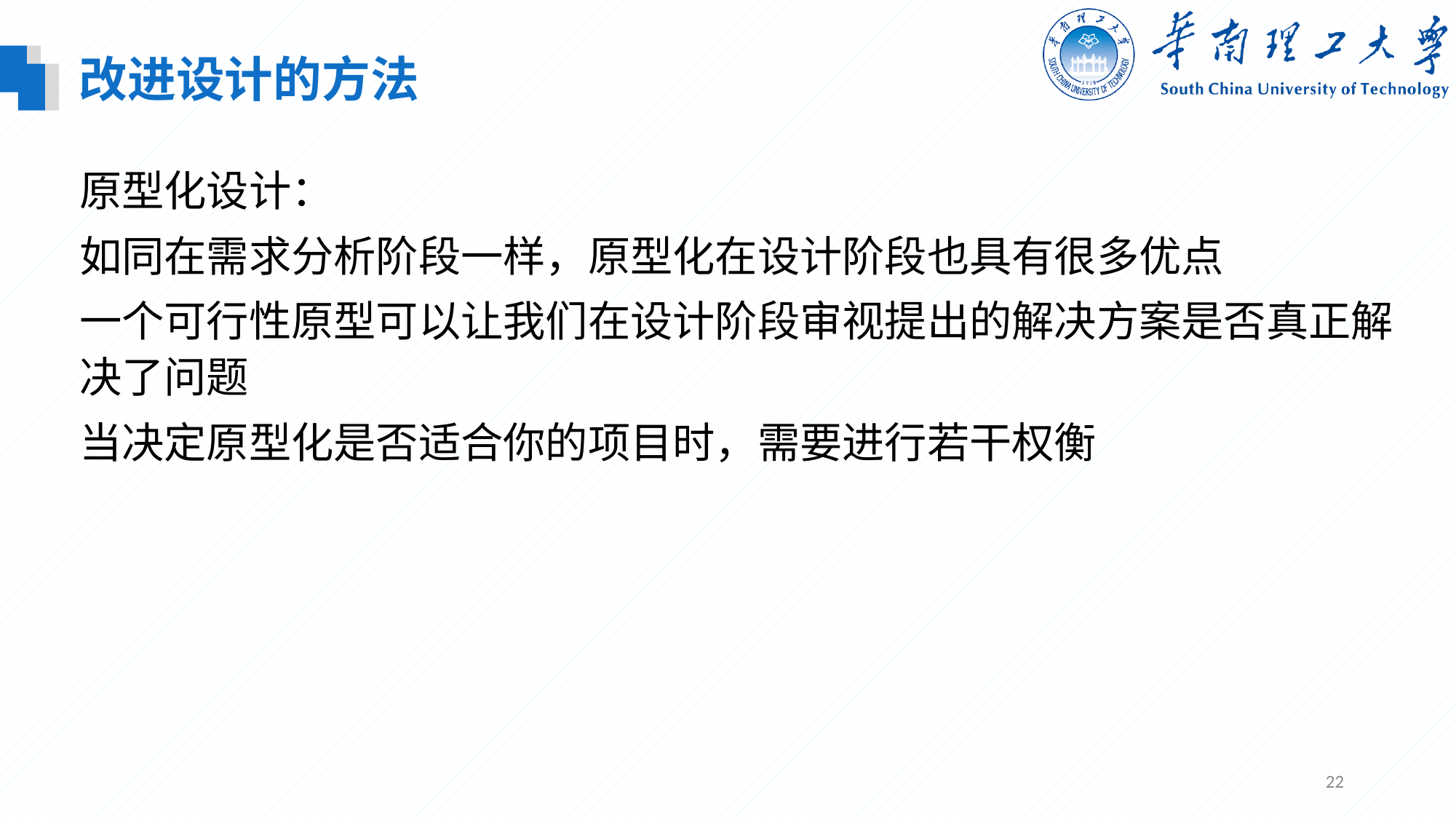

改进设计的方法
原型化设计：
如同在需求分析阶段一样，原型化在设计阶段也具有很多优点
一个可行性原型可以让我们在设计阶段审视提出的解决方案是否真正解决了问题
当决定原型化是否适合你的项目时，需要进行若干权衡
22